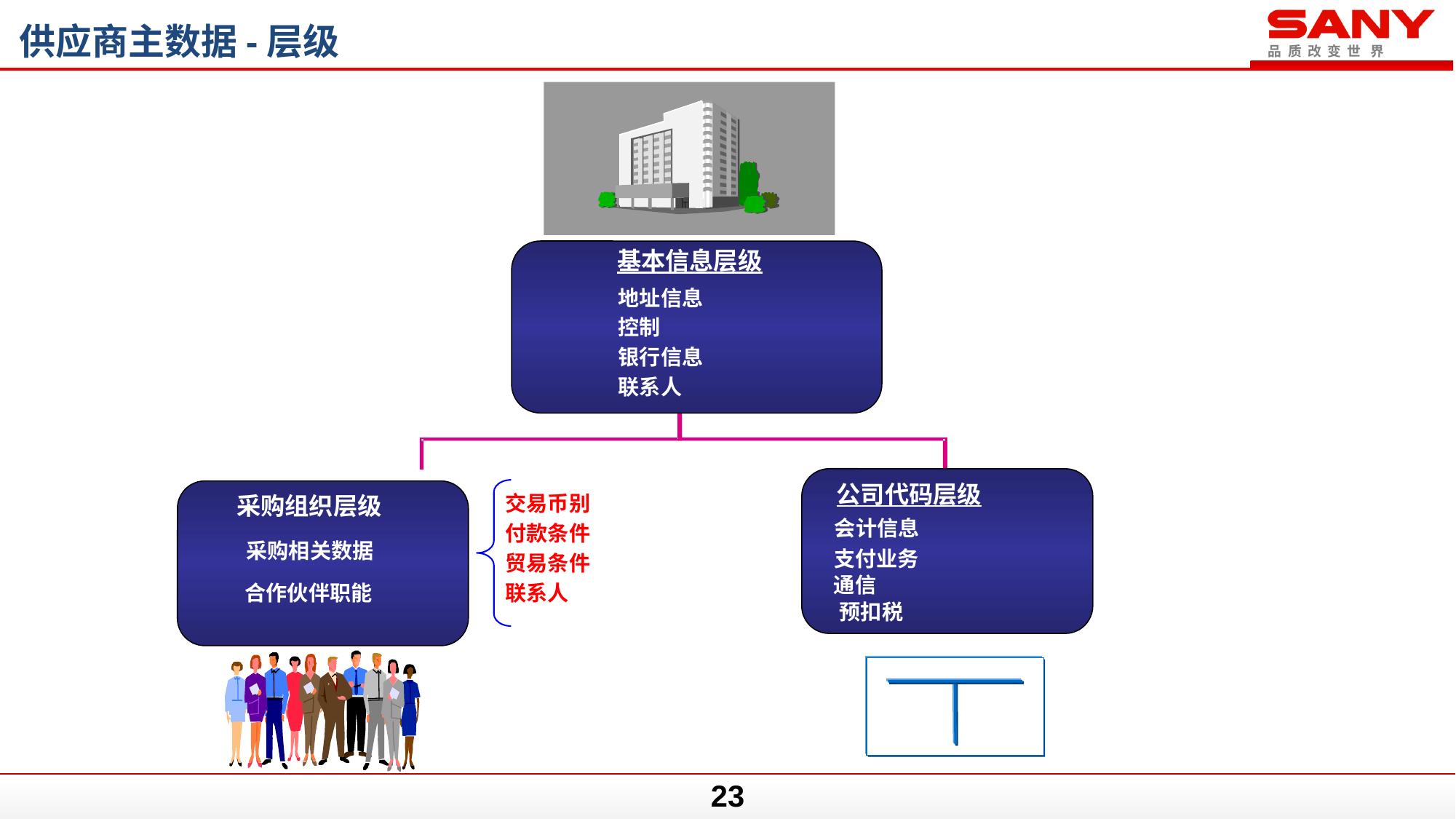

供应商主数据-层级

基本信息层级

地址信息
控制
银行信息
联系人

公司代码层级
会计信息
支付业务
通信
预扣税

采购组织层级
采购相关数据
合作伙伴职能
交易币别
付款条件
贸易条件
联系人